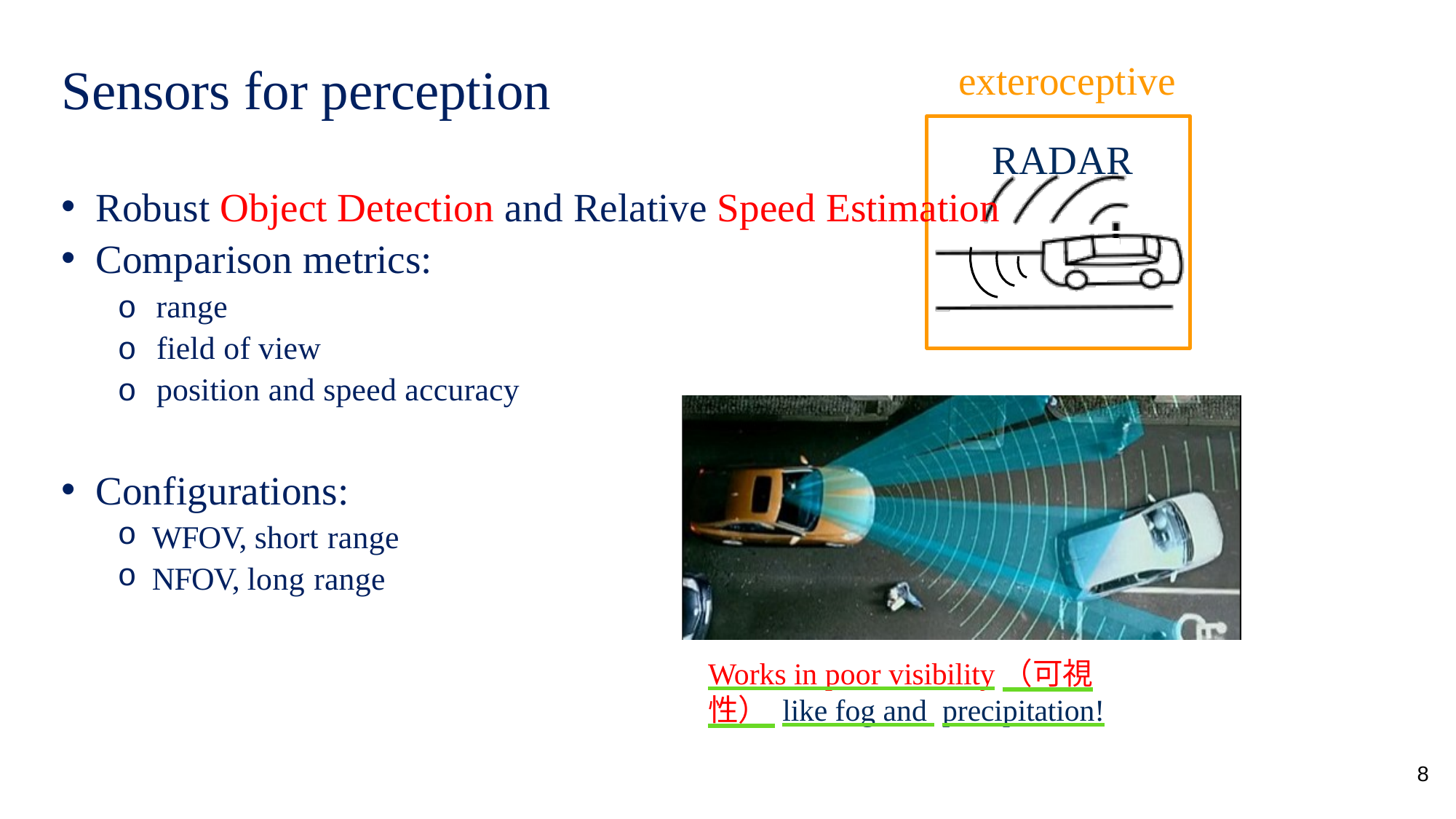

exteroceptive
# Sensors for perception

RADAR
Robust Object Detection and Relative Speed Estimation
Comparison metrics:
o range
o field of view
o position and speed accuracy

Configurations:
WFOV, short range
NFOV, long range

Works in poor visibility（可視性） like fog and  precipitation!

8